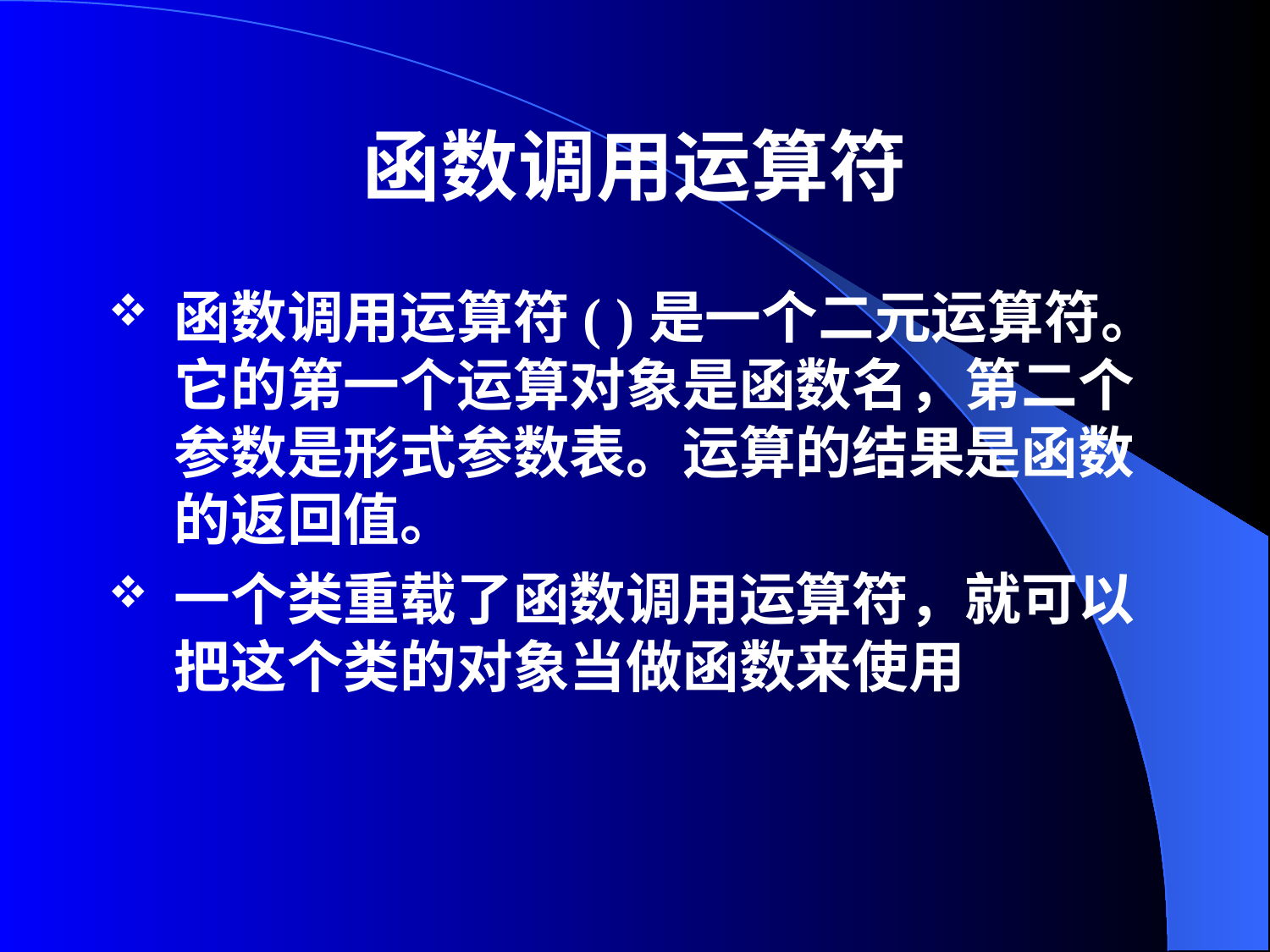

# 函数调用运算符
函数调用运算符( )是一个二元运算符。它的第一个运算对象是函数名，第二个参数是形式参数表。运算的结果是函数的返回值。
一个类重载了函数调用运算符，就可以把这个类的对象当做函数来使用